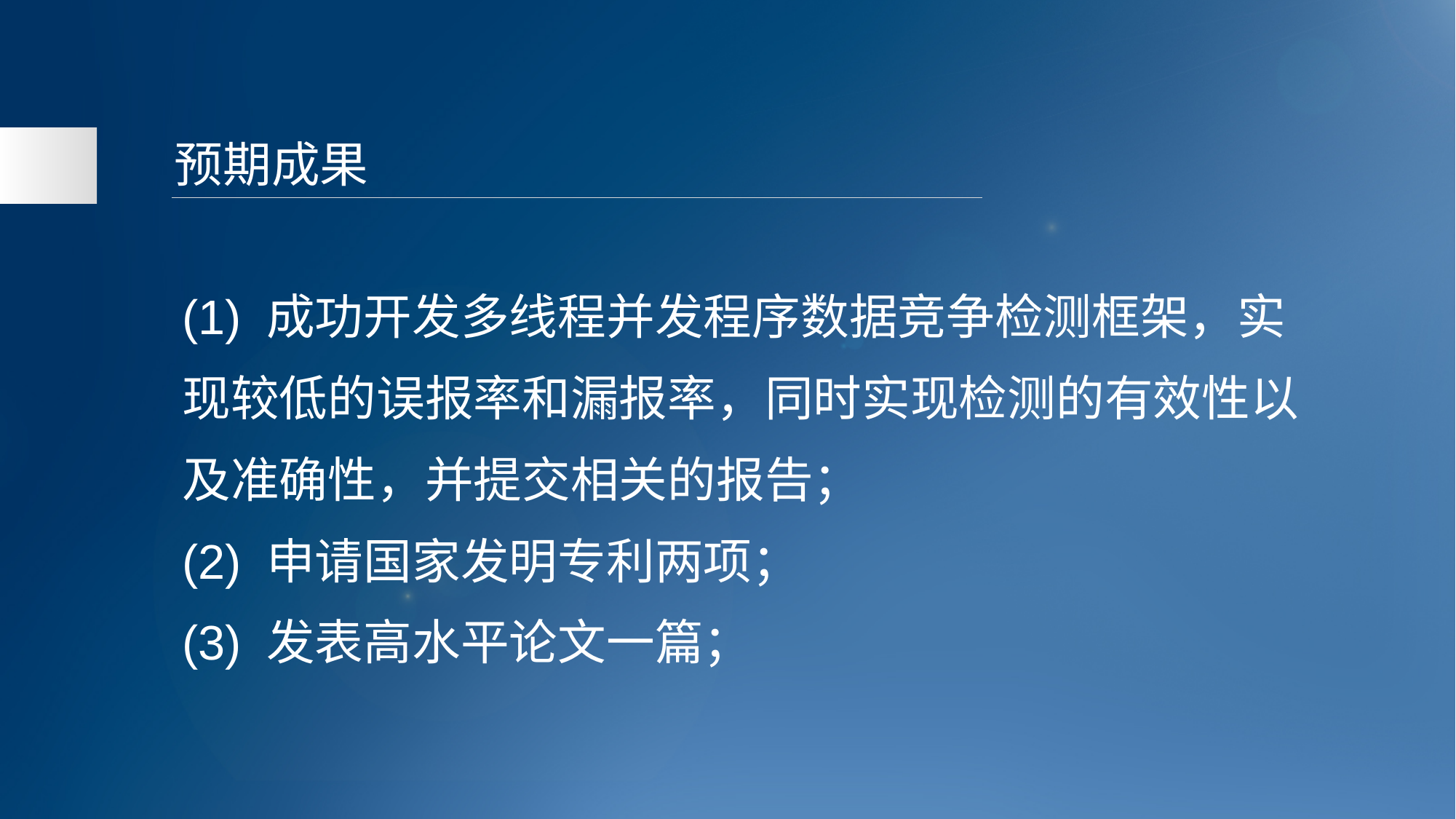

预期成果
(1) 成功开发多线程并发程序数据竞争检测框架，实现较低的误报率和漏报率，同时实现检测的有效性以及准确性，并提交相关的报告；
(2) 申请国家发明专利两项；
(3) 发表高水平论文一篇；